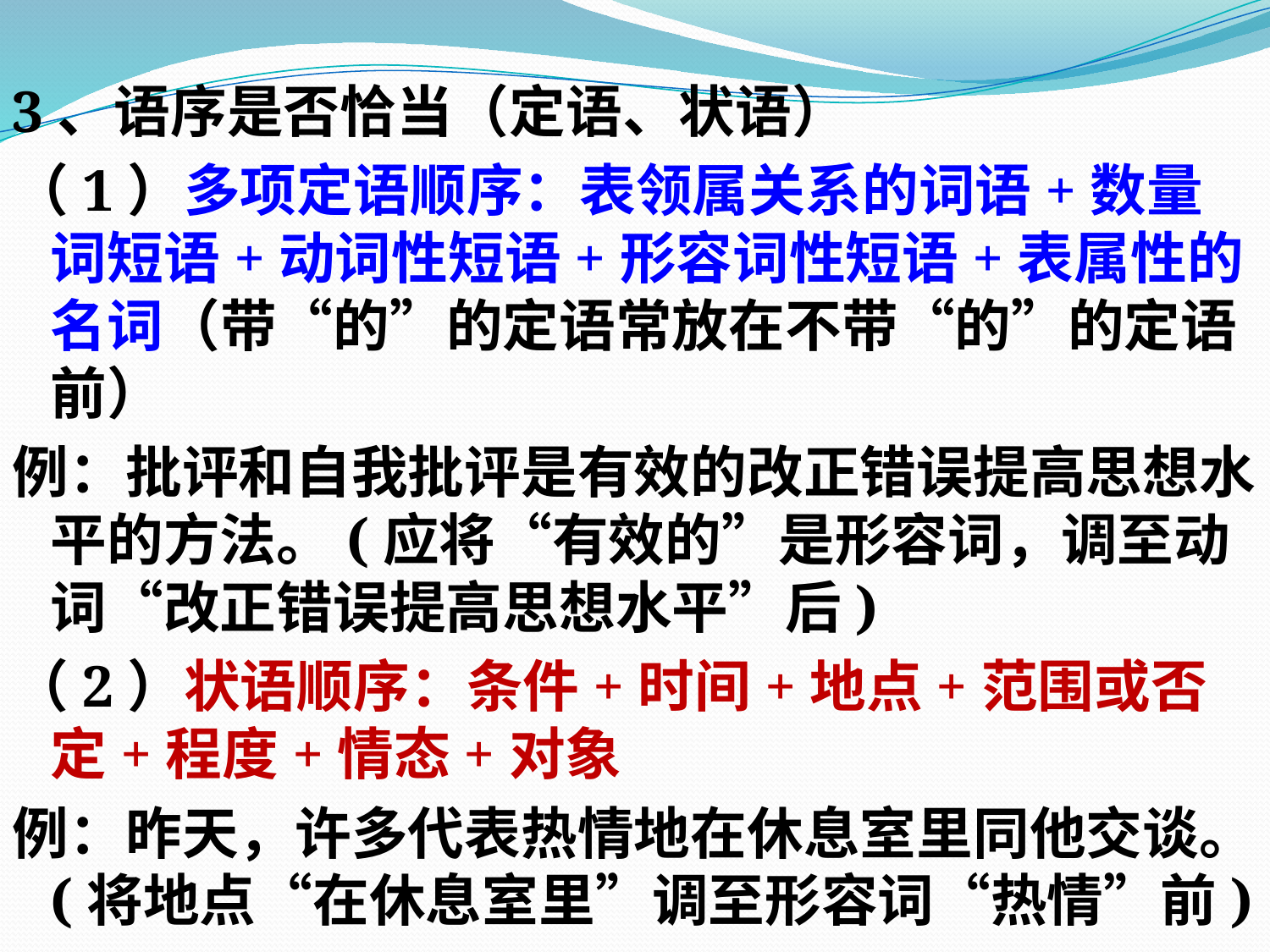

3、语序是否恰当（定语、状语）
（1）多项定语顺序：表领属关系的词语+数量词短语+动词性短语+形容词性短语+表属性的名词（带“的”的定语常放在不带“的”的定语前）
例：批评和自我批评是有效的改正错误提高思想水平的方法。(应将“有效的”是形容词，调至动词“改正错误提高思想水平”后)
（2）状语顺序：条件+时间+地点+范围或否定+程度+情态+对象
例：昨天，许多代表热情地在休息室里同他交谈。(将地点“在休息室里”调至形容词“热情”前)